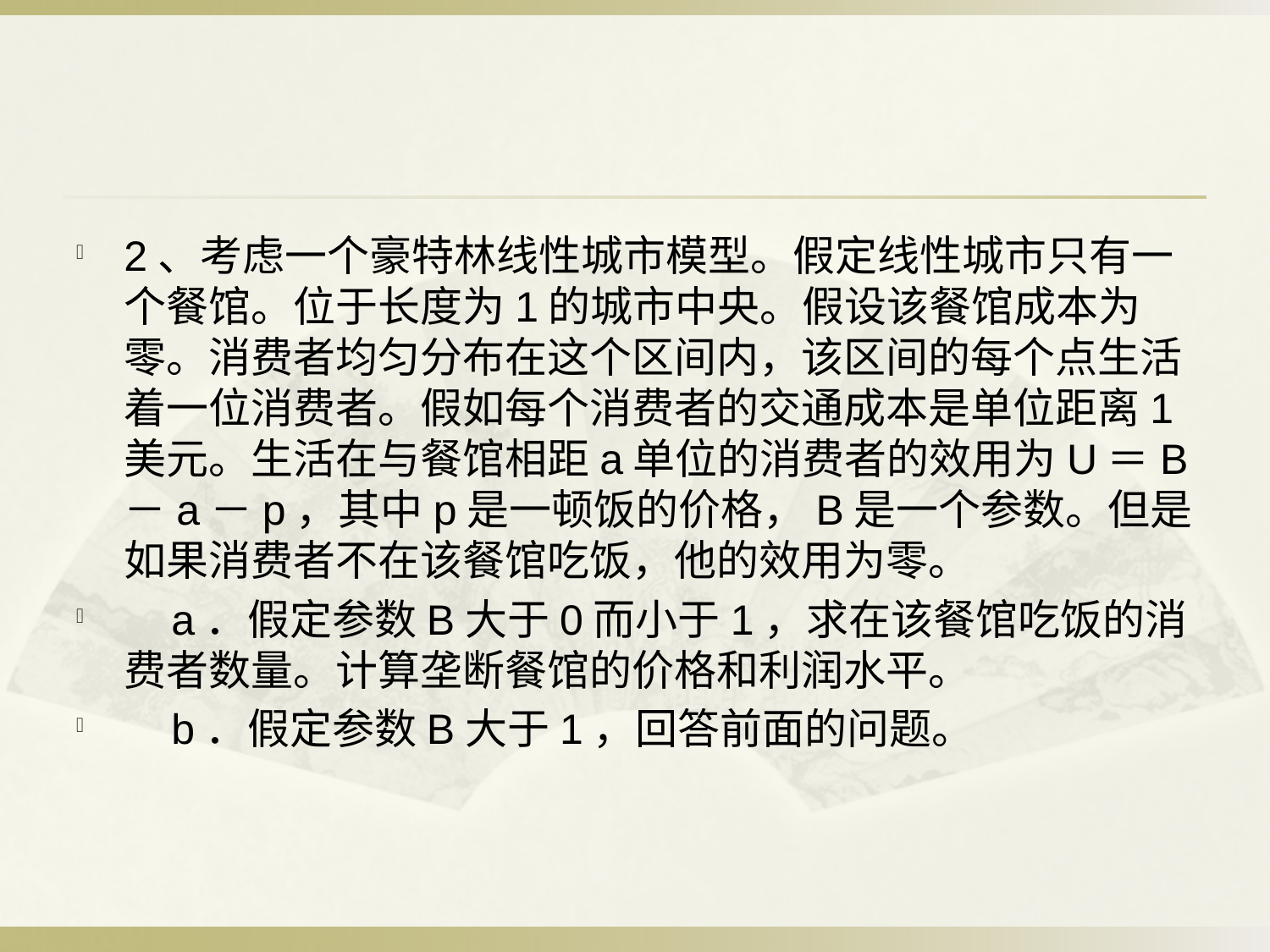

#
2、考虑一个豪特林线性城市模型。假定线性城市只有一个餐馆。位于长度为1的城市中央。假设该餐馆成本为零。消费者均匀分布在这个区间内，该区间的每个点生活着一位消费者。假如每个消费者的交通成本是单位距离1美元。生活在与餐馆相距a单位的消费者的效用为U＝B－a－p，其中p是一顿饭的价格，B是一个参数。但是如果消费者不在该餐馆吃饭，他的效用为零。
    a．假定参数B大于0而小于1，求在该餐馆吃饭的消费者数量。计算垄断餐馆的价格和利润水平。
    b．假定参数B大于1，回答前面的问题。